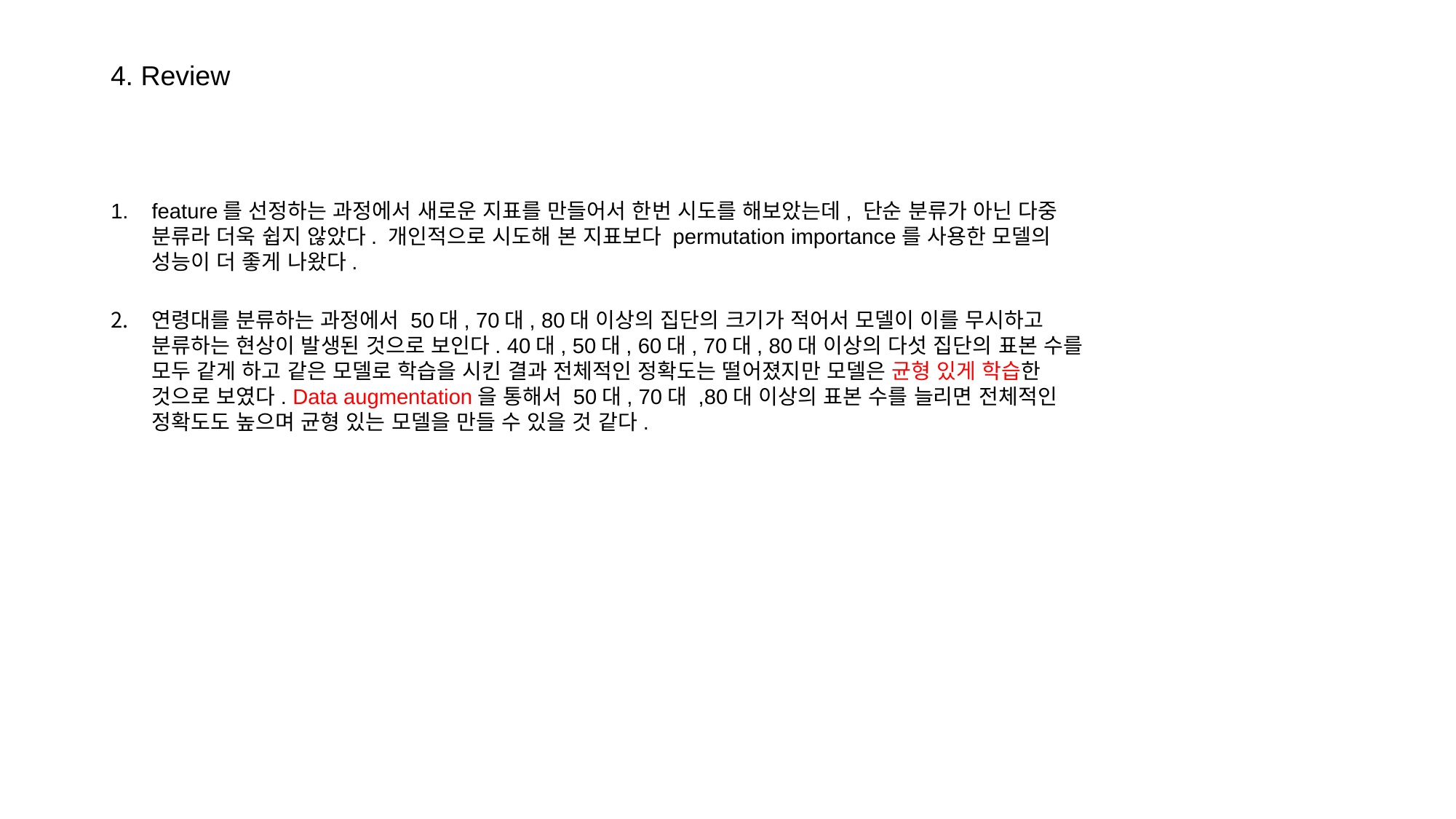

4. Review
feature를 선정하는 과정에서 새로운 지표를 만들어서 한번 시도를 해보았는데, 단순 분류가 아닌 다중 분류라 더욱 쉽지 않았다. 개인적으로 시도해 본 지표보다 permutation importance를 사용한 모델의 성능이 더 좋게 나왔다.

연령대를 분류하는 과정에서 50대, 70대, 80대 이상의 집단의 크기가 적어서 모델이 이를 무시하고 분류하는 현상이 발생된 것으로 보인다. 40대, 50대, 60대, 70대, 80대 이상의 다섯 집단의 표본 수를 모두 같게 하고 같은 모델로 학습을 시킨 결과 전체적인 정확도는 떨어졌지만 모델은 균형 있게 학습한 것으로 보였다. Data augmentation을 통해서 50대, 70대 ,80대 이상의 표본 수를 늘리면 전체적인 정확도도 높으며 균형 있는 모델을 만들 수 있을 것 같다.